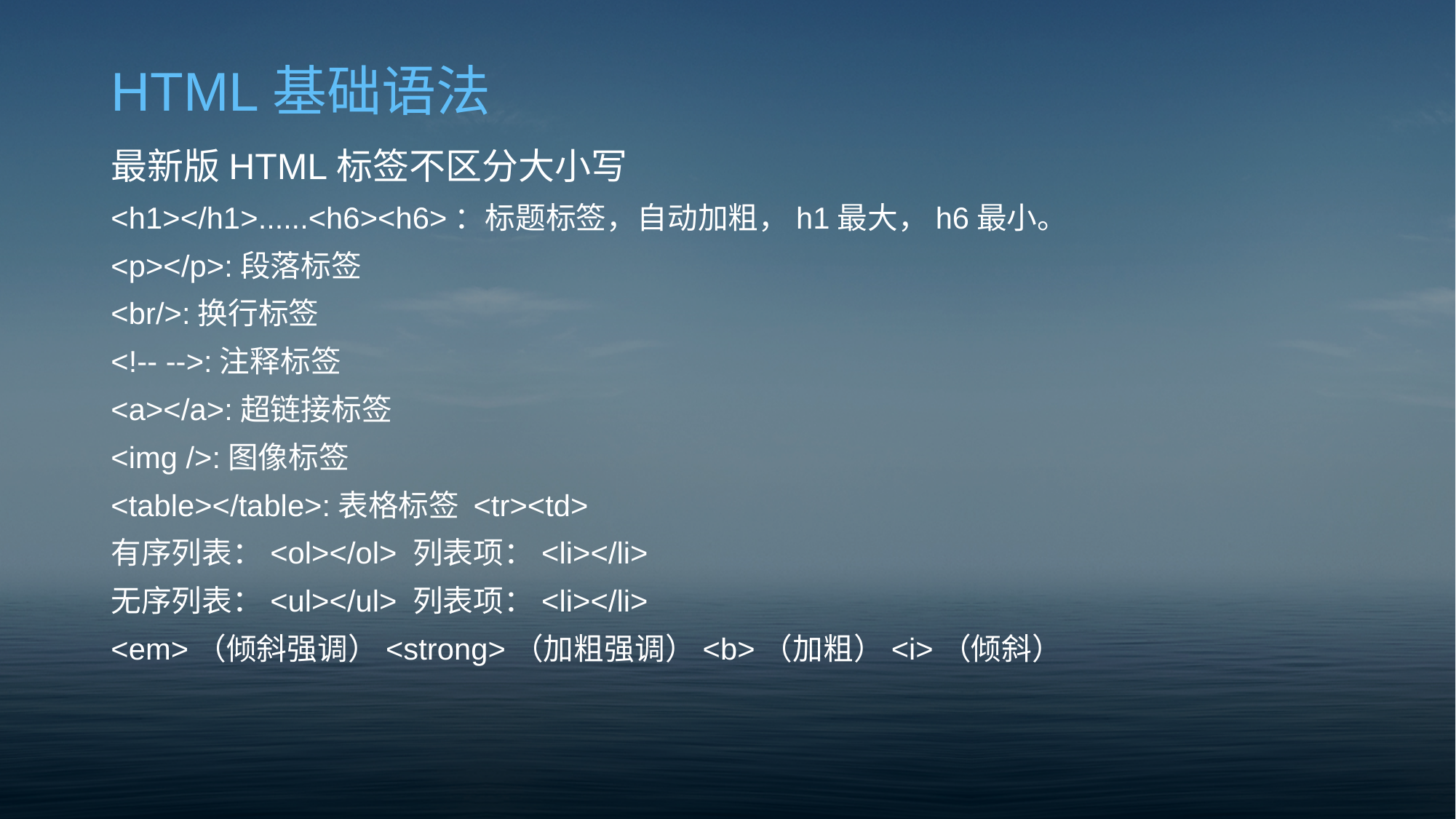

# HTML基础语法
最新版HTML标签不区分大小写
<h1></h1>......<h6><h6>：标题标签，自动加粗，h1最大，h6最小。
<p></p>:段落标签
<br/>:换行标签
<!-- -->:注释标签
<a></a>:超链接标签
<img />:图像标签
<table></table>:表格标签 <tr><td>
有序列表：<ol></ol> 列表项：<li></li>
无序列表：<ul></ul> 列表项：<li></li>
<em>（倾斜强调）<strong>（加粗强调）<b>（加粗）<i>（倾斜）